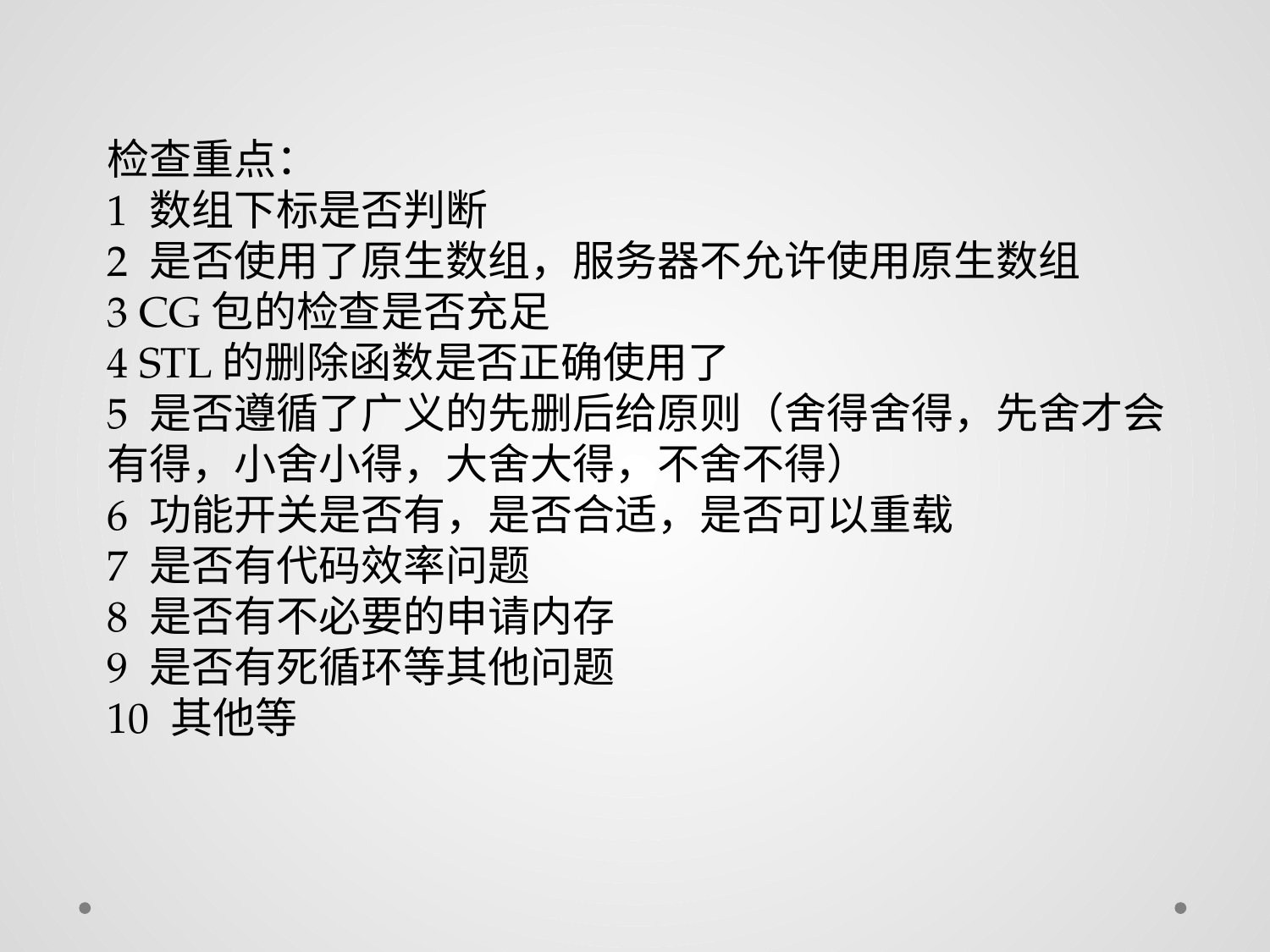

检查重点：
1 数组下标是否判断
2 是否使用了原生数组，服务器不允许使用原生数组
3 CG包的检查是否充足
4 STL的删除函数是否正确使用了
5 是否遵循了广义的先删后给原则（舍得舍得，先舍才会有得，小舍小得，大舍大得，不舍不得）
6 功能开关是否有，是否合适，是否可以重载
7 是否有代码效率问题
8 是否有不必要的申请内存
9 是否有死循环等其他问题
10 其他等